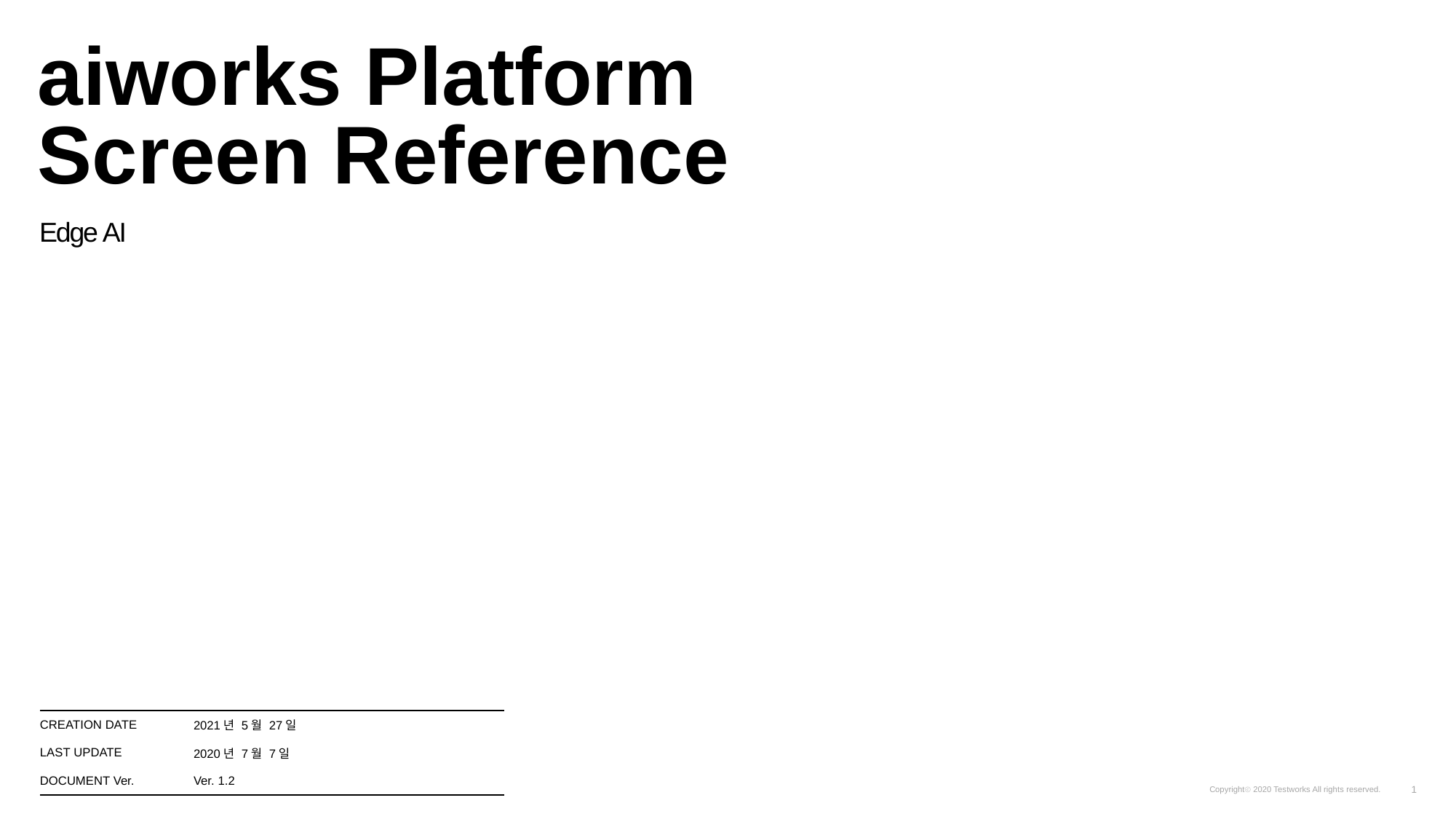

aiworks Platform
Screen Reference
Edge AI
| CREATION DATE | 2021년 5월 27일 |
| --- | --- |
| LAST UPDATE | 2020년 7월 7일 |
| DOCUMENT Ver. | Ver. 1.2 |